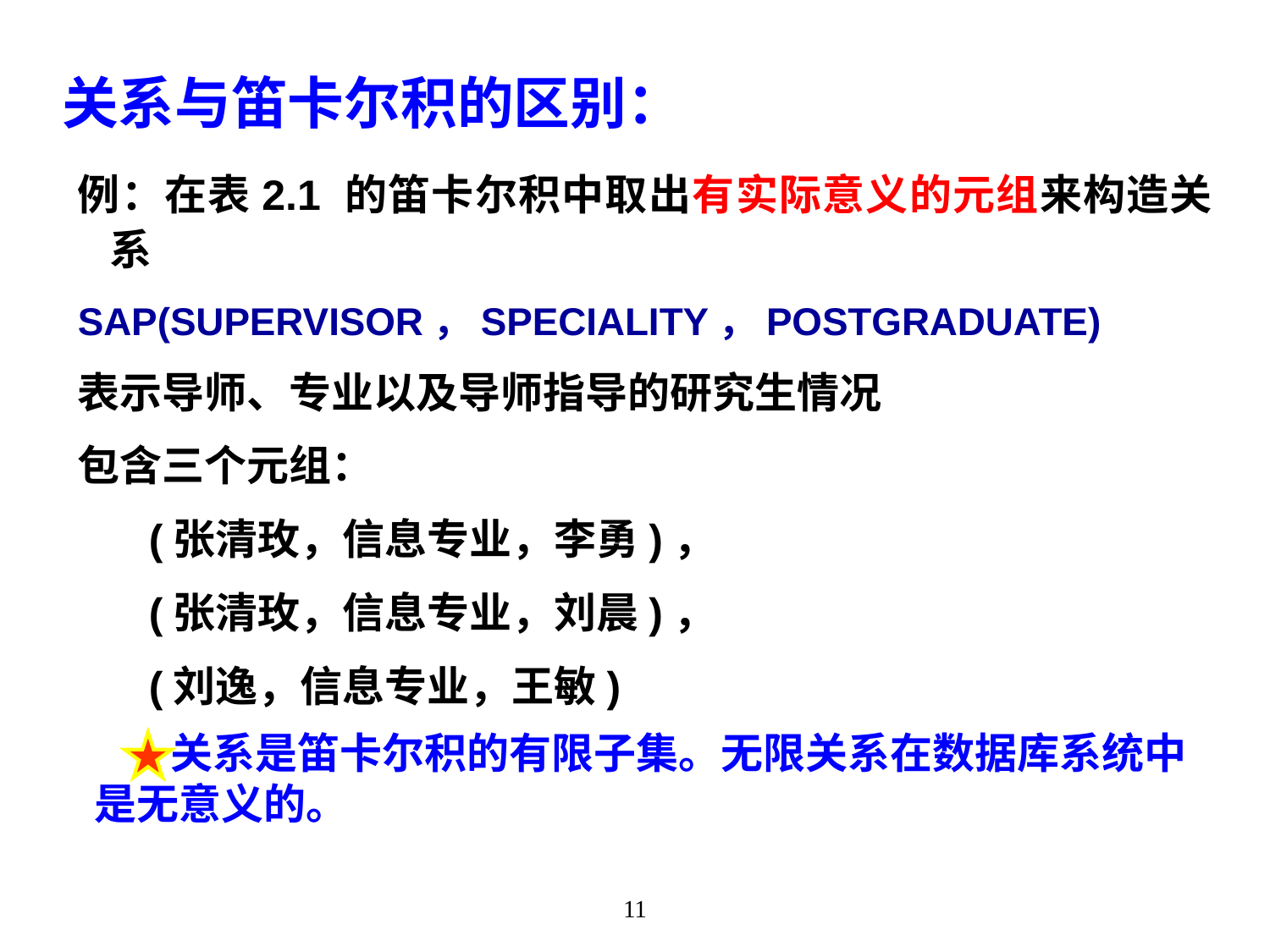

# 关系与笛卡尔积的区别：
例：在表2.1 的笛卡尔积中取出有实际意义的元组来构造关系
SAP(SUPERVISOR，SPECIALITY，POSTGRADUATE)
表示导师、专业以及导师指导的研究生情况
包含三个元组：
      (张清玫，信息专业，李勇)，
      (张清玫，信息专业，刘晨)，
      (刘逸，信息专业，王敏)
       关系是笛卡尔积的有限子集。无限关系在数据库系统中是无意义的。

11